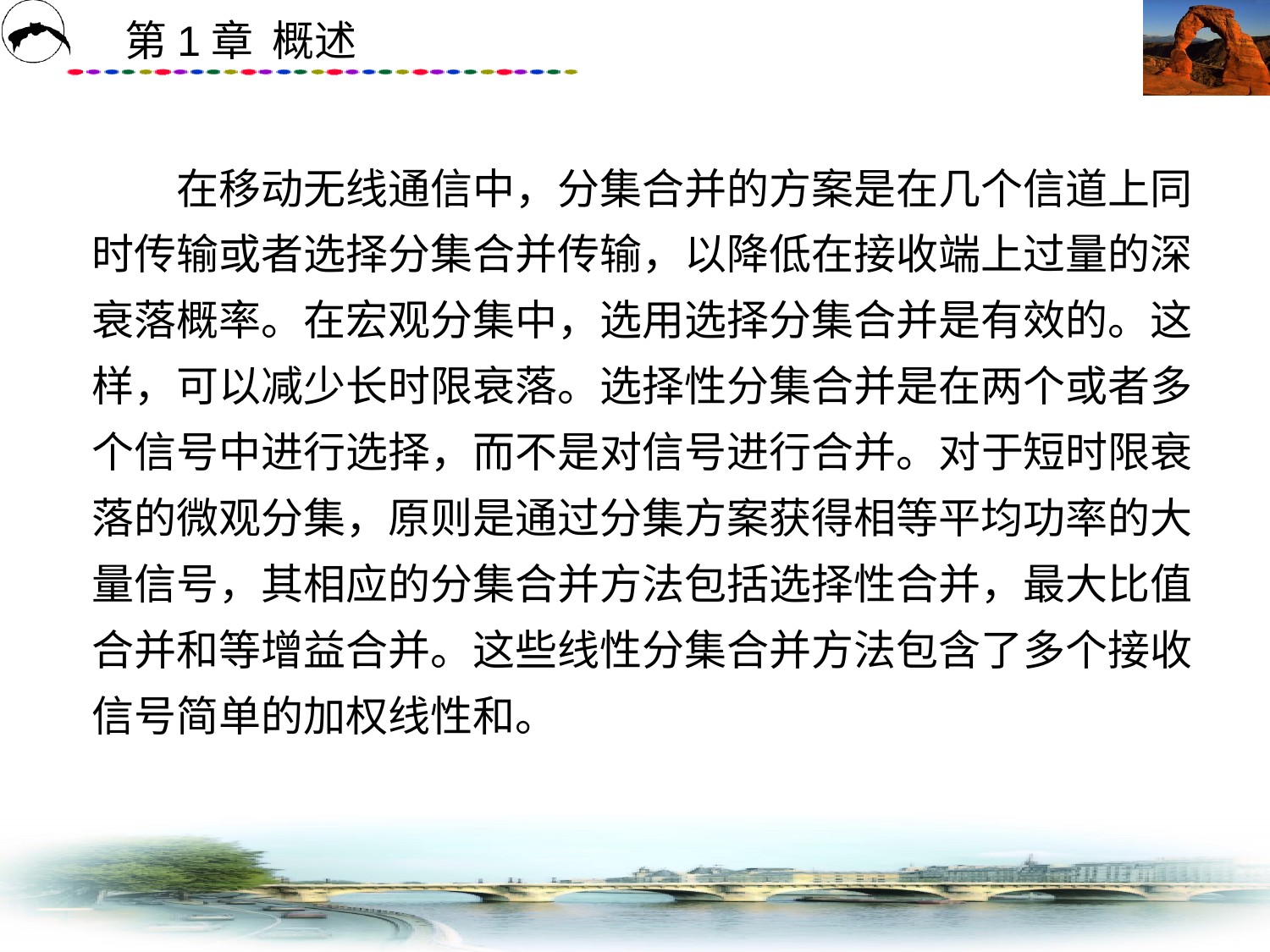

# 在移动无线通信中，分集合并的方案是在几个信道上同时传输或者选择分集合并传输，以降低在接收端上过量的深衰落概率。在宏观分集中，选用选择分集合并是有效的。这样，可以减少长时限衰落。选择性分集合并是在两个或者多个信号中进行选择，而不是对信号进行合并。对于短时限衰落的微观分集，原则是通过分集方案获得相等平均功率的大量信号，其相应的分集合并方法包括选择性合并，最大比值合并和等增益合并。这些线性分集合并方法包含了多个接收信号简单的加权线性和。